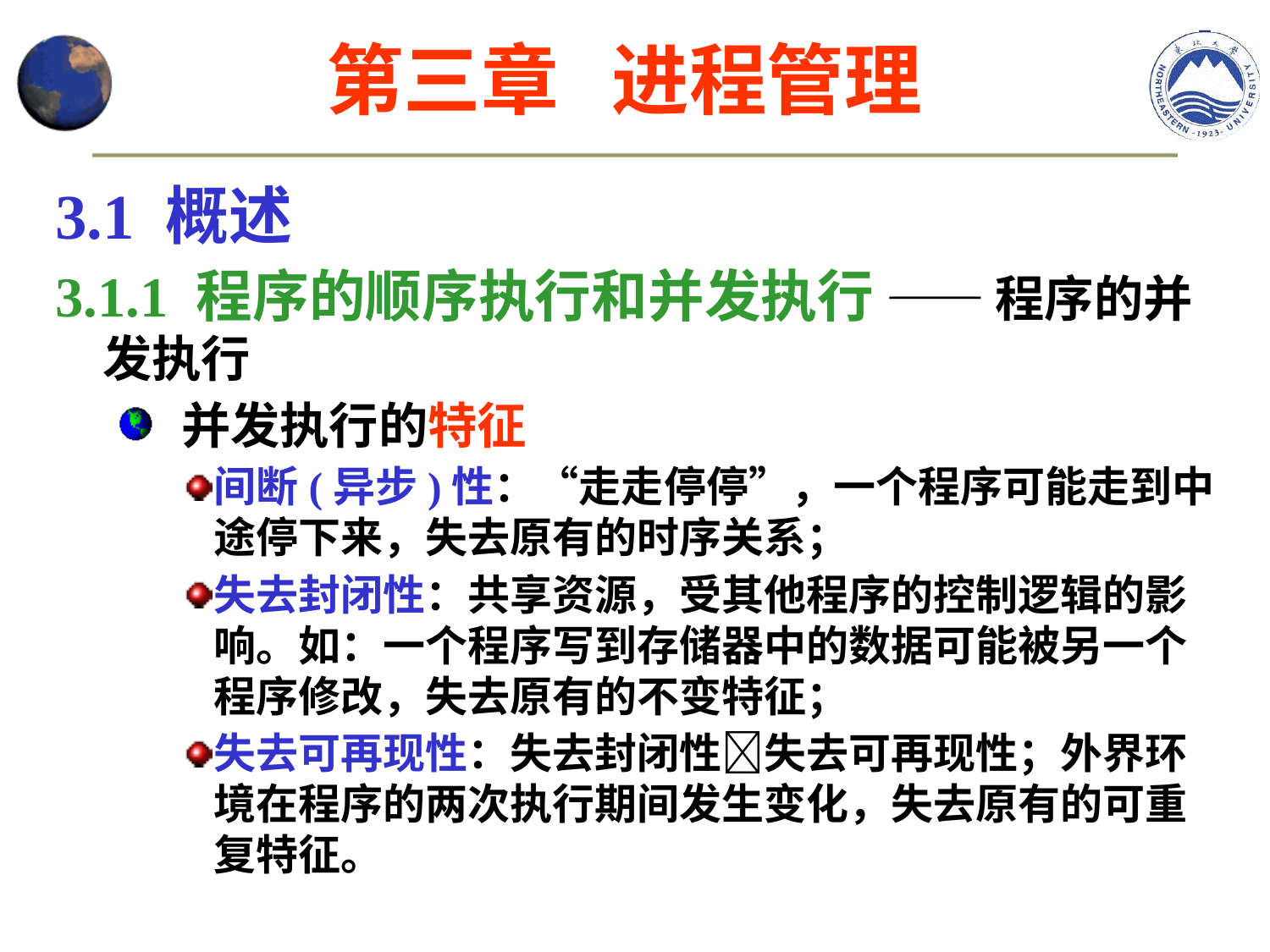

第三章   进程管理
3.1 概述
3.1.1 程序的顺序执行和并发执行 —— 程序的并发执行
 并发执行的特征
间断(异步)性：“走走停停”，一个程序可能走到中途停下来，失去原有的时序关系；
失去封闭性：共享资源，受其他程序的控制逻辑的影响。如：一个程序写到存储器中的数据可能被另一个程序修改，失去原有的不变特征；
失去可再现性：失去封闭性→失去可再现性；外界环境在程序的两次执行期间发生变化，失去原有的可重复特征。